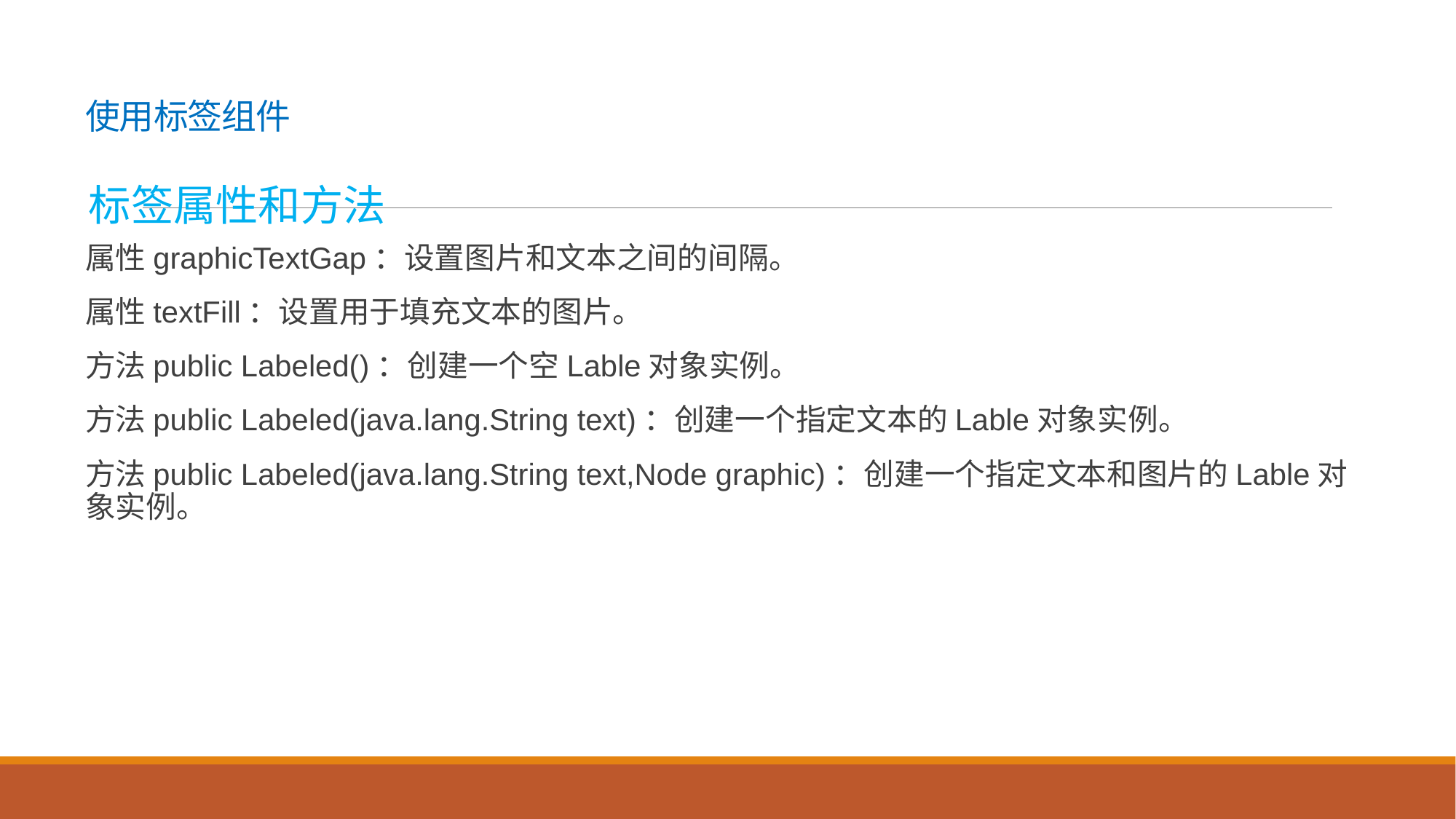

# 使用标签组件
标签属性和方法
属性graphicTextGap：设置图片和文本之间的间隔。
属性textFill：设置用于填充文本的图片。
方法public Labeled()：创建一个空Lable对象实例。
方法public Labeled(java.lang.String text)：创建一个指定文本的Lable对象实例。
方法public Labeled(java.lang.String text,Node graphic)：创建一个指定文本和图片的Lable对象实例。